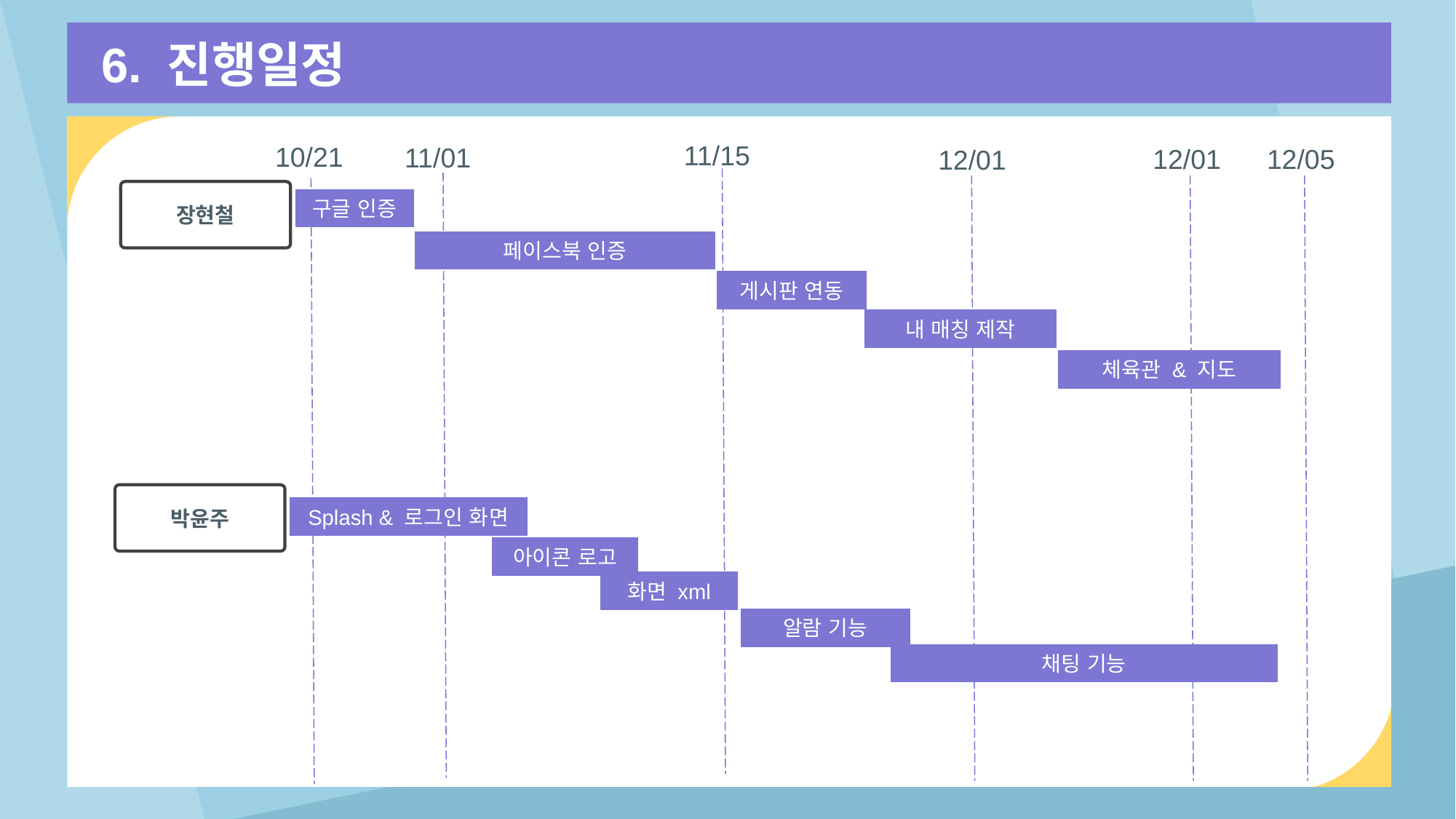

6. 진행일정

11/15
10/21
11/01
12/01
12/05
12/01
장현철
구글 인증
페이스북 인증
게시판 연동
내 매칭 제작
체육관 & 지도
박윤주
Splash & 로그인 화면
아이콘 로고

화면 xml
알람 기능
채팅 기능